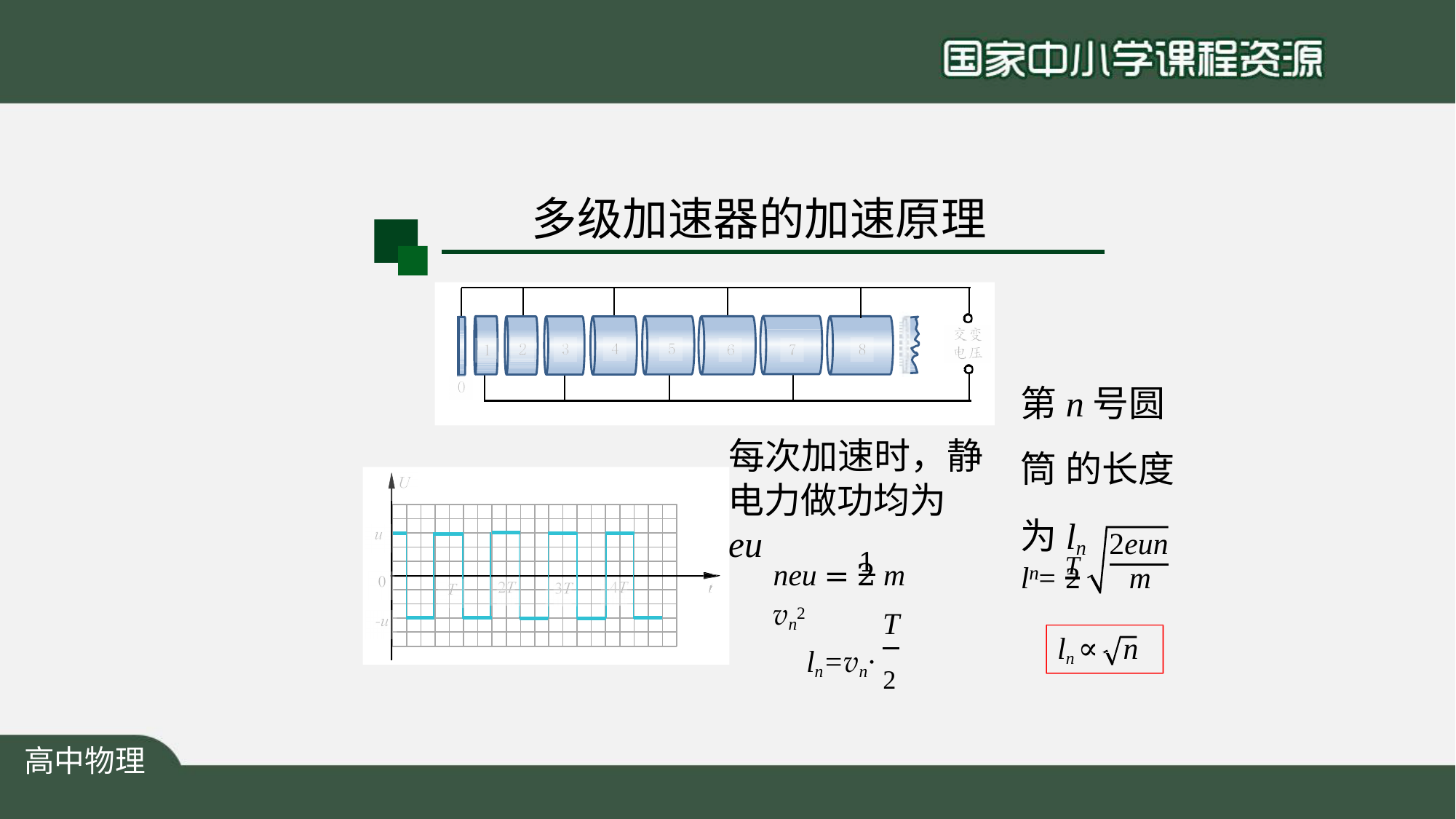

# 多级加速器的加速原理

第n号圆筒 的长度为ln

每次加速时，静

电力做功均为eu

2eun
2	m

neu = 1 m vn2
l = T
2
n

T

ln=vn∙ 2
ln ∝	n

高中物理